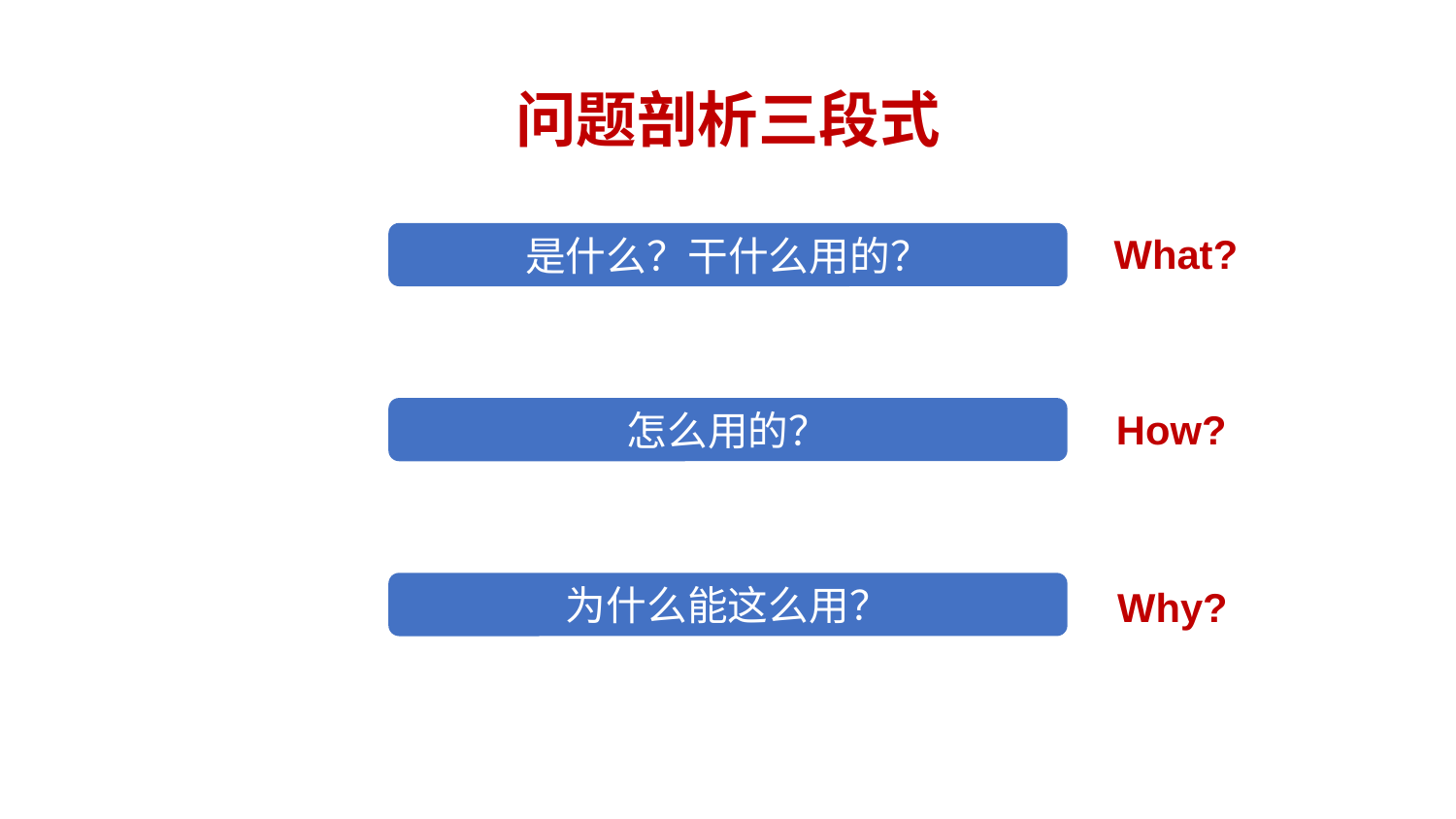

# 问题剖析三段式
What?
是什么？干什么用的？
How?
怎么用的？
为什么能这么用？
Why?